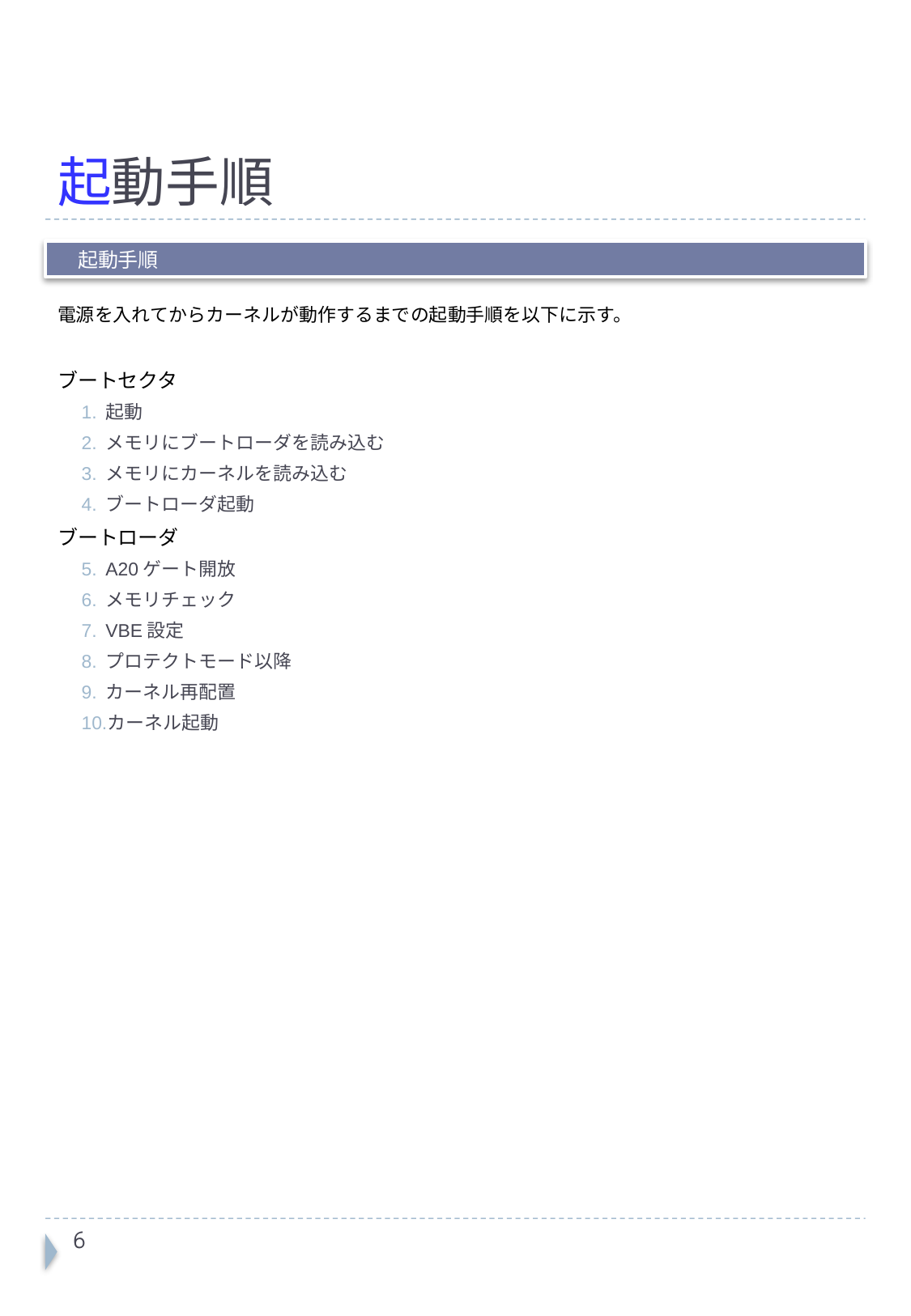

# 起動手順
　起動手順
電源を入れてからカーネルが動作するまでの起動手順を以下に示す。

ブートセクタ
起動
メモリにブートローダを読み込む
メモリにカーネルを読み込む
ブートローダ起動
ブートローダ
A20ゲート開放
メモリチェック
VBE設定
プロテクトモード以降
カーネル再配置
カーネル起動
6